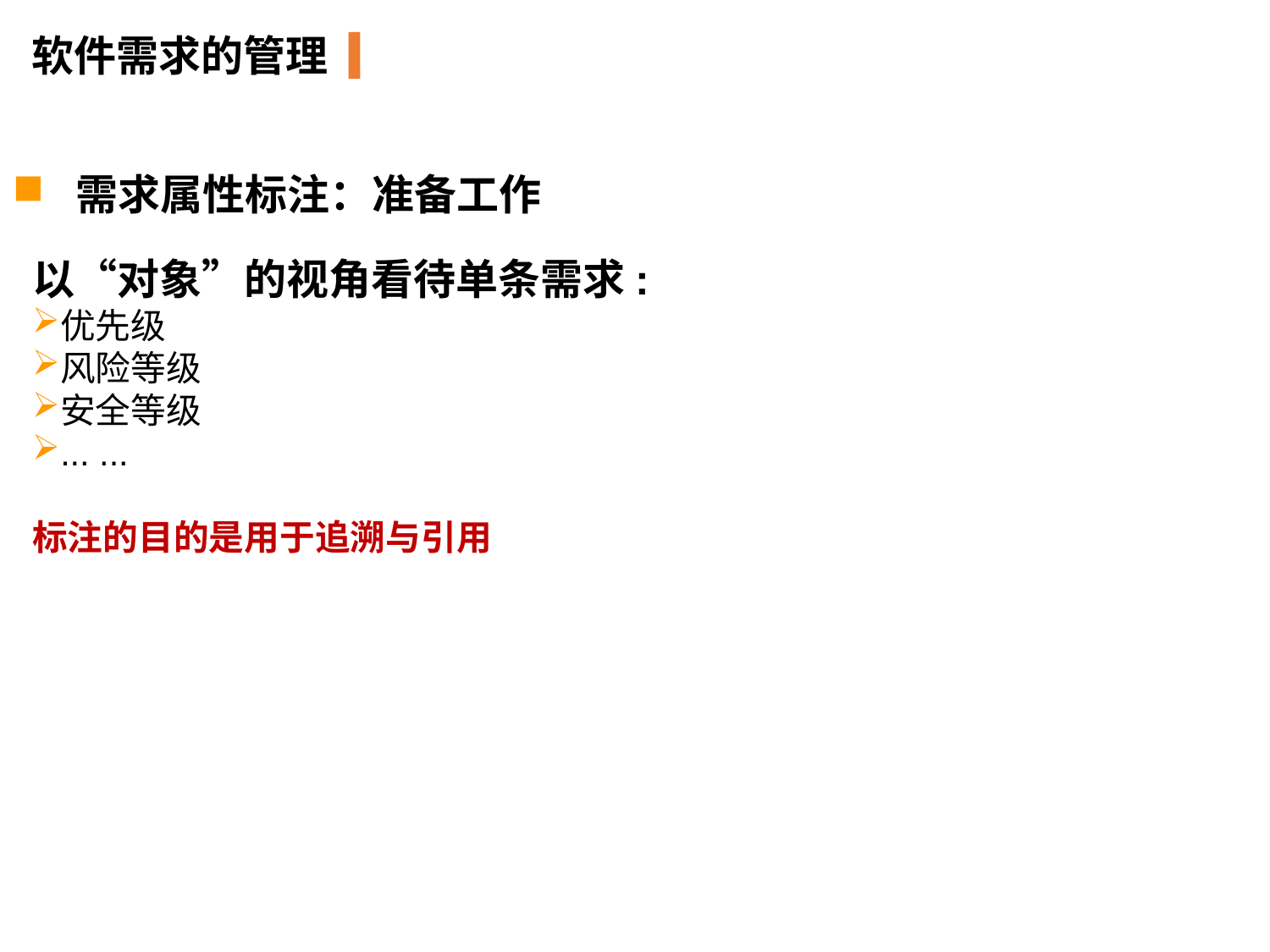

软件需求的管理

需求属性标注：准备工作
以“对象”的视角看待单条需求:
优先级
风险等级
安全等级
... ...

标注的目的是用于追溯与引用